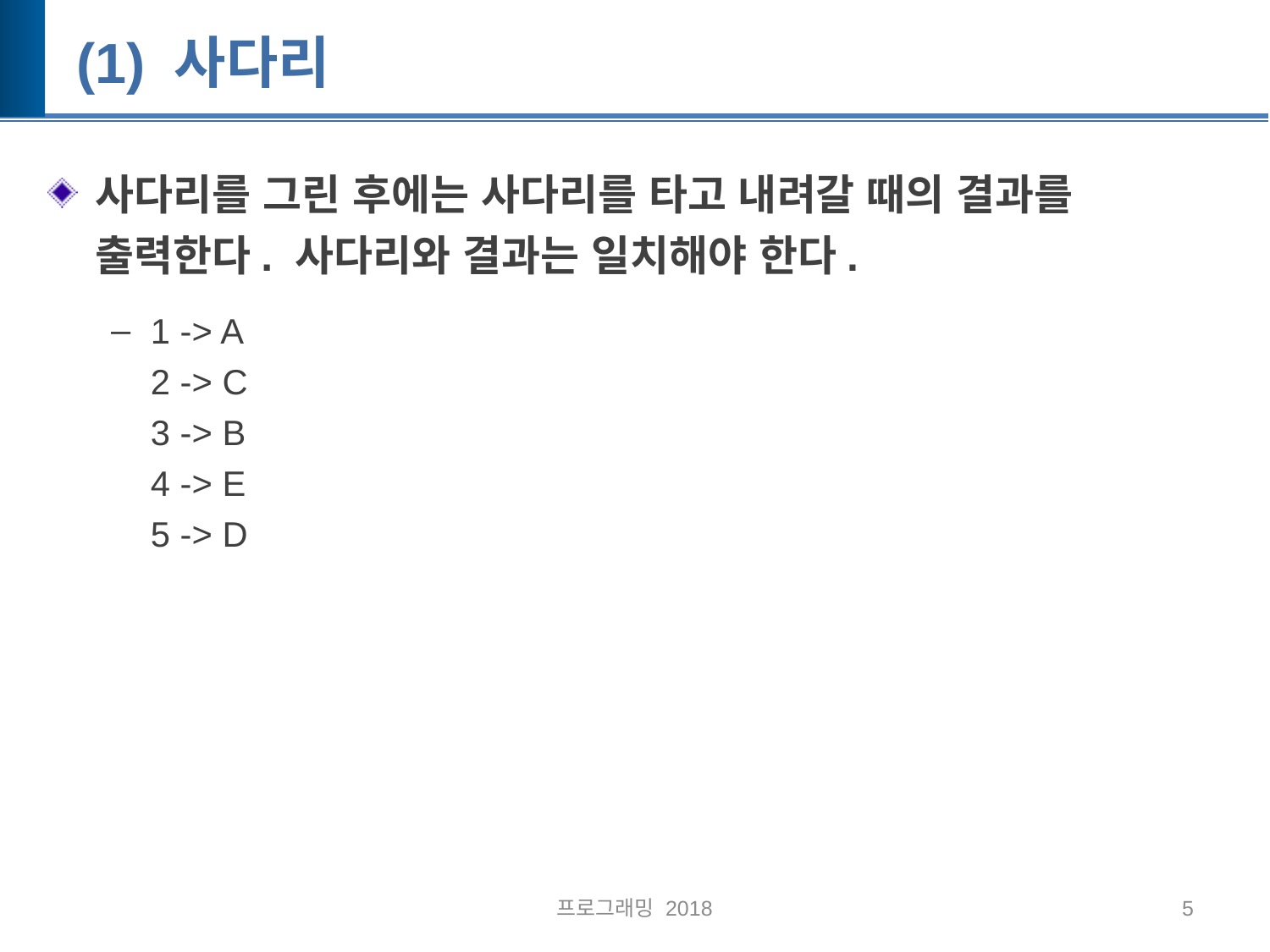

# (1) 사다리
사다리를 그린 후에는 사다리를 타고 내려갈 때의 결과를 출력한다. 사다리와 결과는 일치해야 한다.
1 -> A
2 -> C
3 -> B
4 -> E
5 -> D

프로그래밍 2018
5